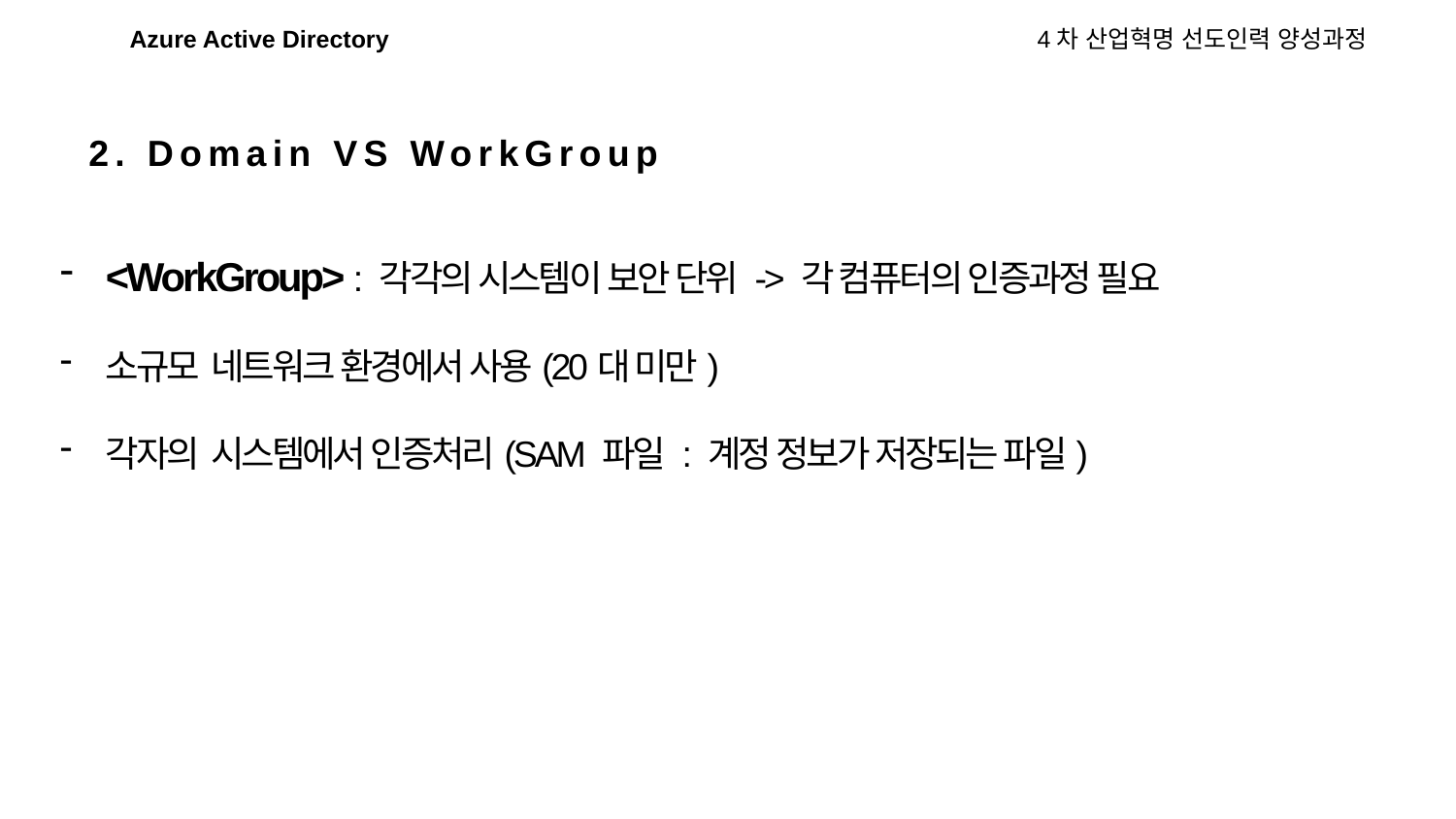

Azure Active Directory
4차 산업혁명 선도인력 양성과정
2. Domain VS WorkGroup
<WorkGroup> : 각각의 시스템이 보안 단위 -> 각 컴퓨터의 인증과정 필요

소규모  네트워크 환경에서 사용(20대 미만)

각자의  시스템에서 인증처리(SAM 파일 : 계정 정보가 저장되는 파일)